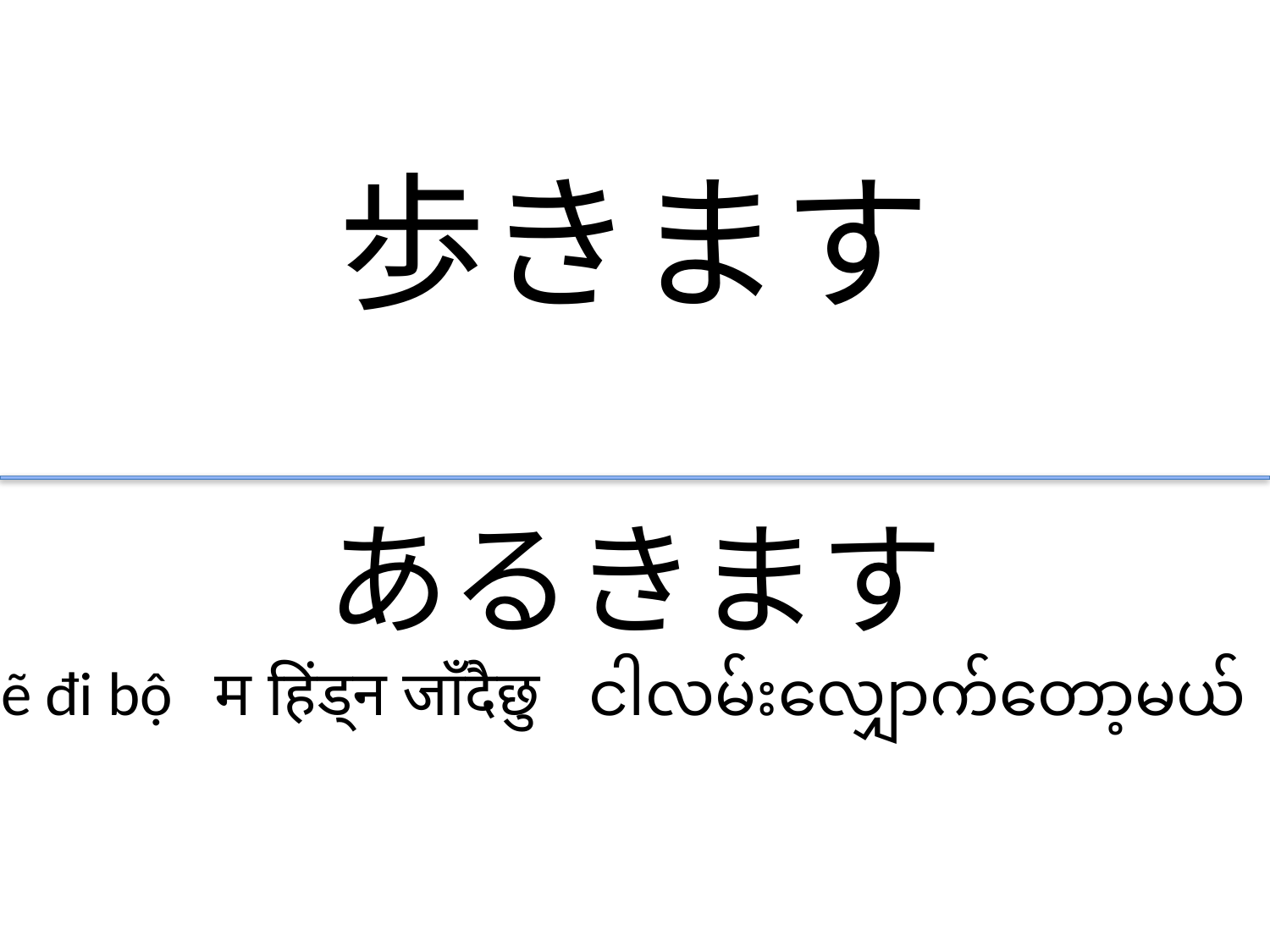

歩きます

あるきます
I'm going to walk   Tôi sẽ đi bộ   म हिंड्न जाँदैछु   ငါလမ်းလျှောက်တော့မယ်   我要走路   我要走路